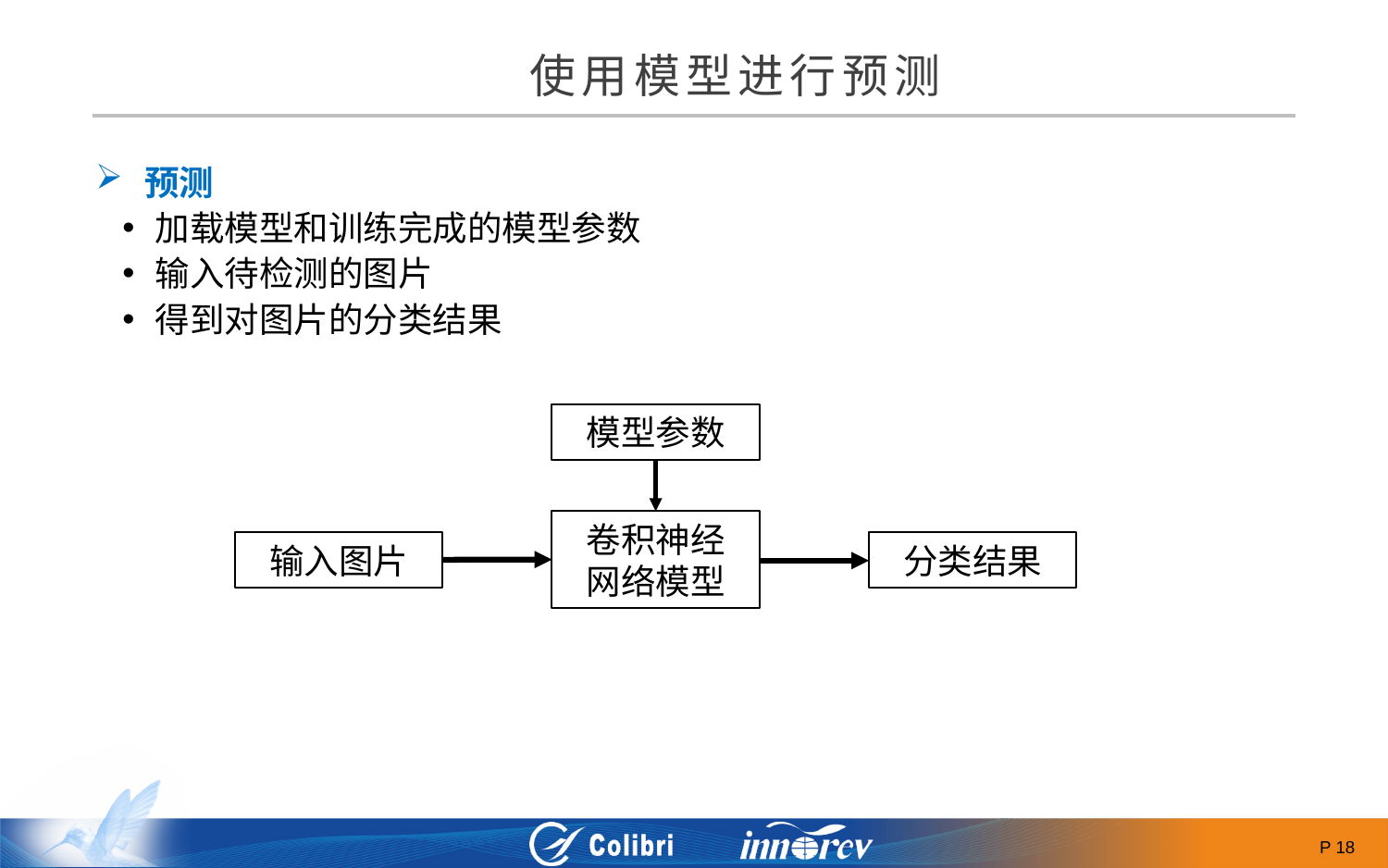

使用模型进行预测
 预测
 加载模型和训练完成的模型参数
 输入待检测的图片
 得到对图片的分类结果
模型参数
卷积神经
网络模型
输入图片
分类结果